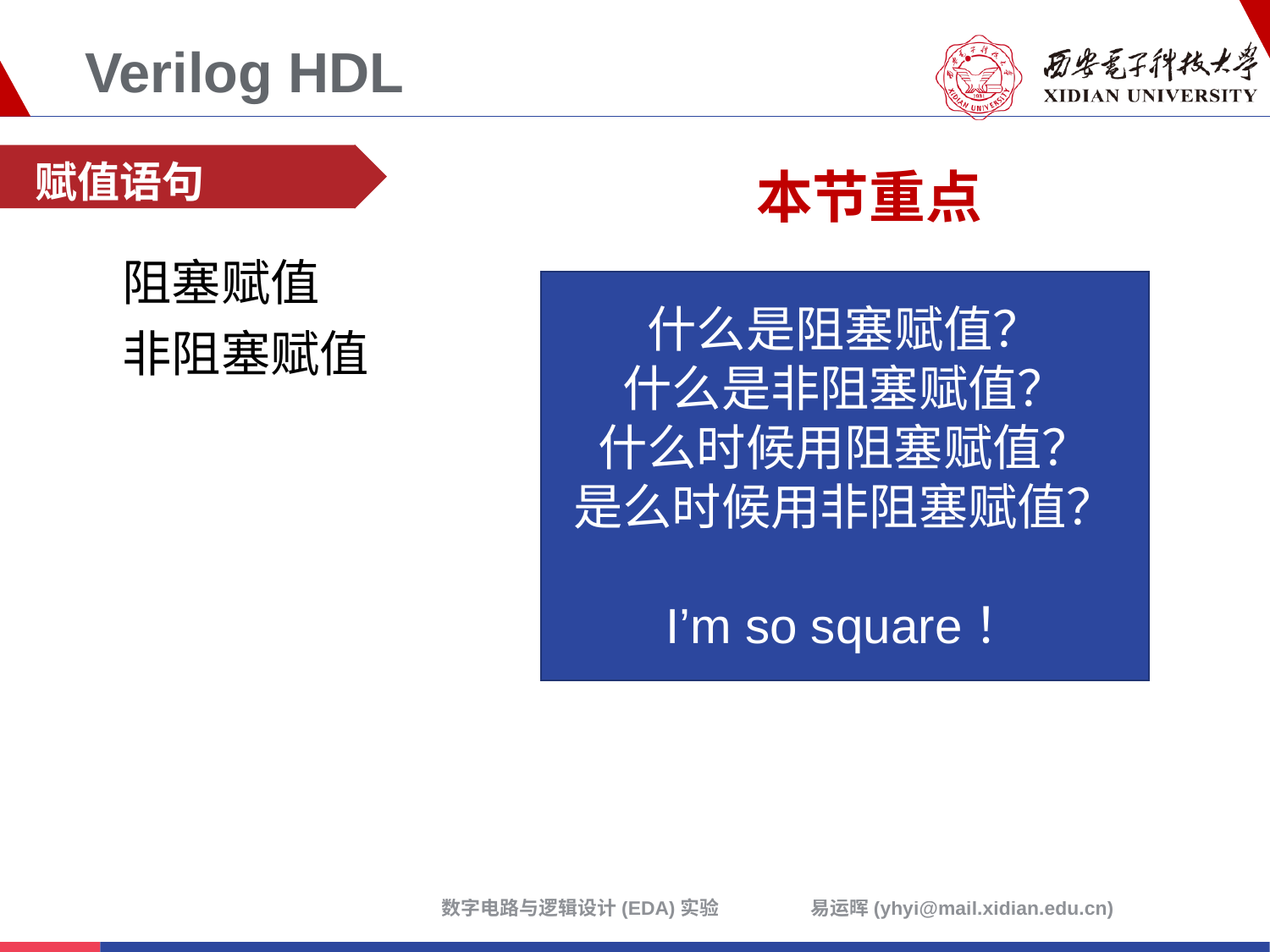

# Verilog HDL
赋值语句
本节重点
阻塞赋值
非阻塞赋值
什么是阻塞赋值？
什么是非阻塞赋值？
什么时候用阻塞赋值？
是么时候用非阻塞赋值？

I’m so square！